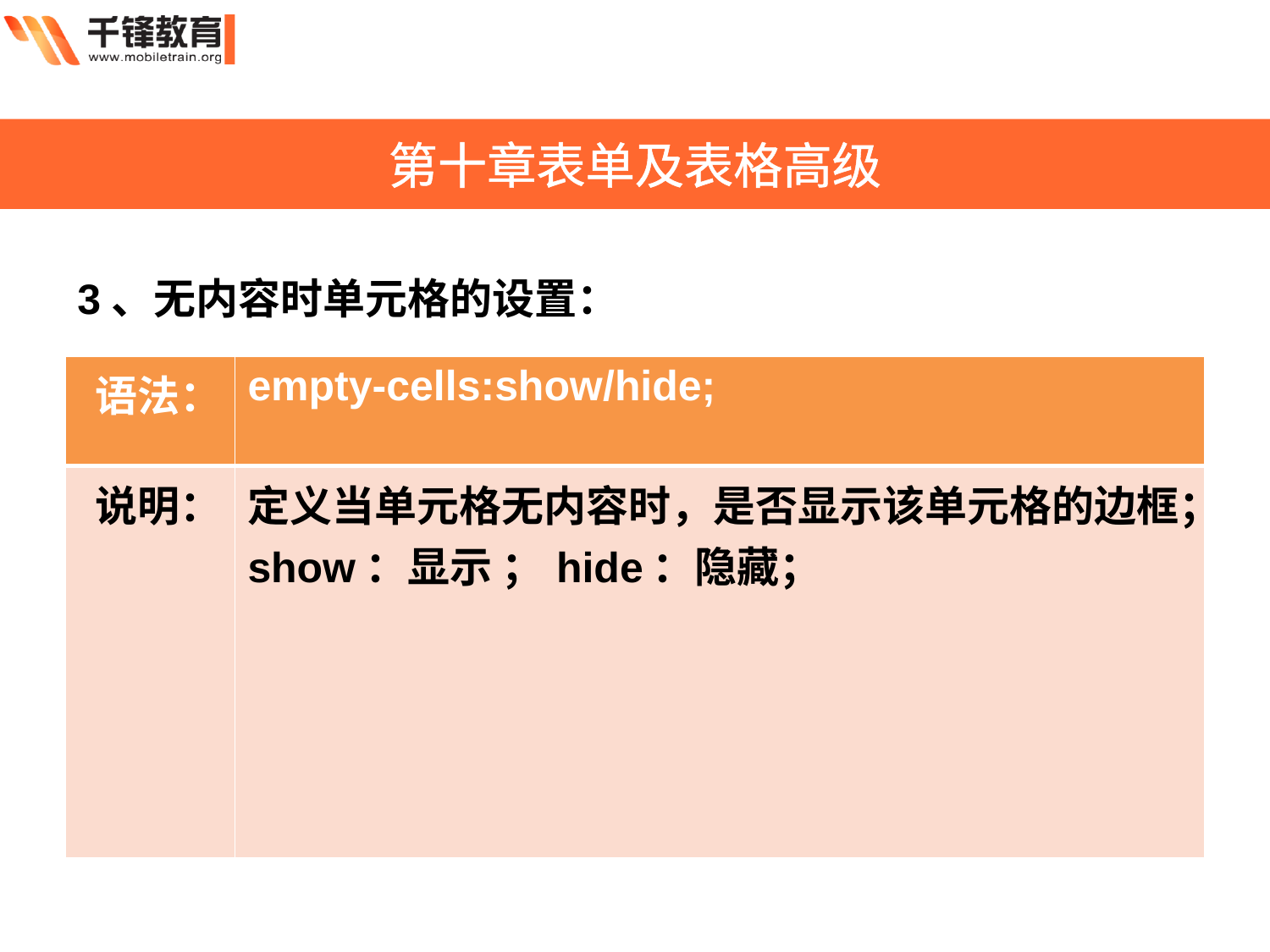

第十章表单及表格高级
3、无内容时单元格的设置：
| 语法： | empty-cells:show/hide; |
| --- | --- |
| 说明： | 定义当单元格无内容时，是否显示该单元格的边框； show：显示 ；hide：隐藏； |